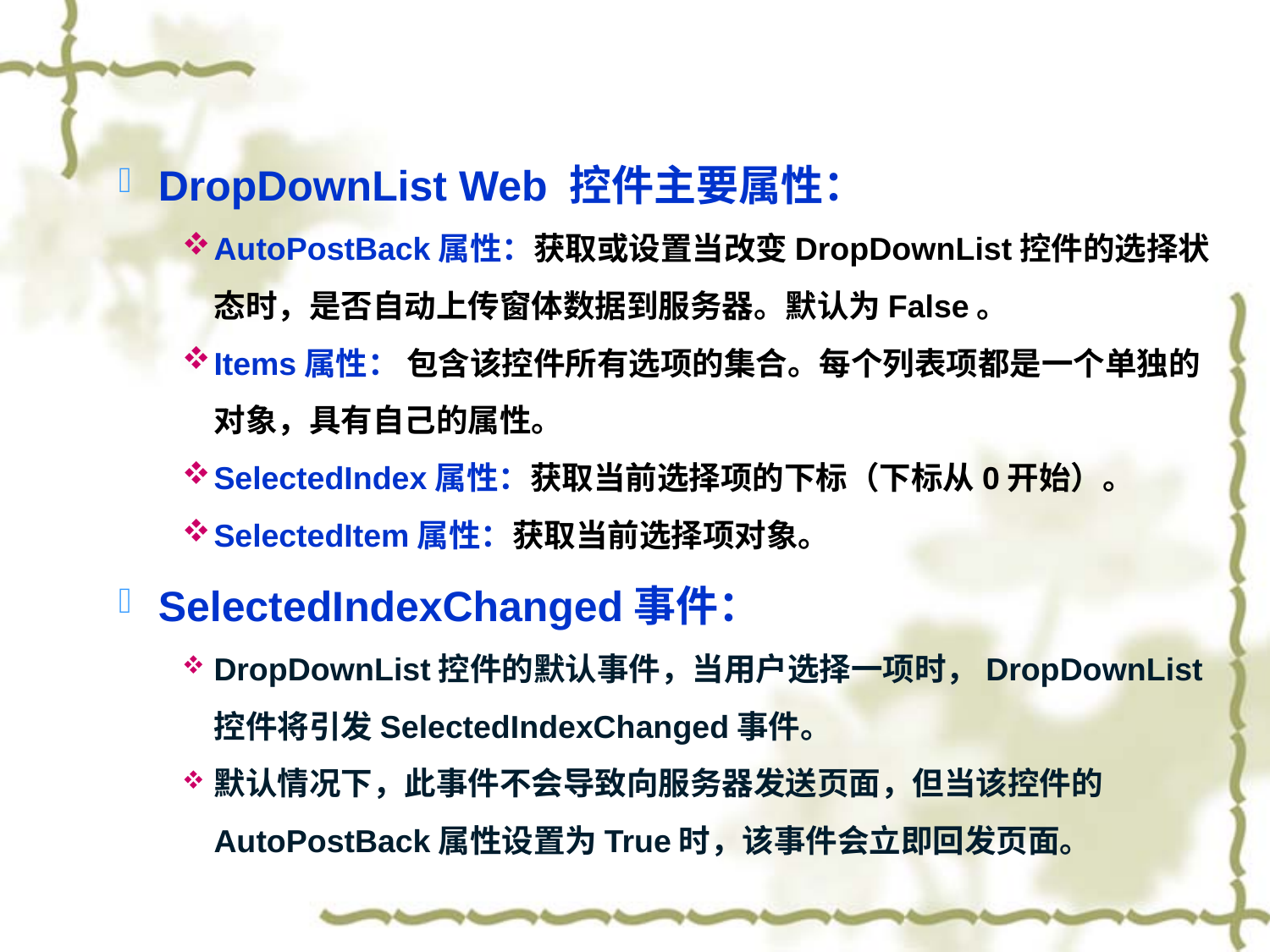

DropDownList Web 控件主要属性：
AutoPostBack属性：获取或设置当改变DropDownList控件的选择状态时，是否自动上传窗体数据到服务器。默认为False。
Items属性： 包含该控件所有选项的集合。每个列表项都是一个单独的对象，具有自己的属性。
SelectedIndex属性：获取当前选择项的下标（下标从0开始）。
SelectedItem属性：获取当前选择项对象。
SelectedIndexChanged事件：
DropDownList控件的默认事件，当用户选择一项时，DropDownList控件将引发SelectedIndexChanged事件。
默认情况下，此事件不会导致向服务器发送页面，但当该控件的AutoPostBack属性设置为True时，该事件会立即回发页面。